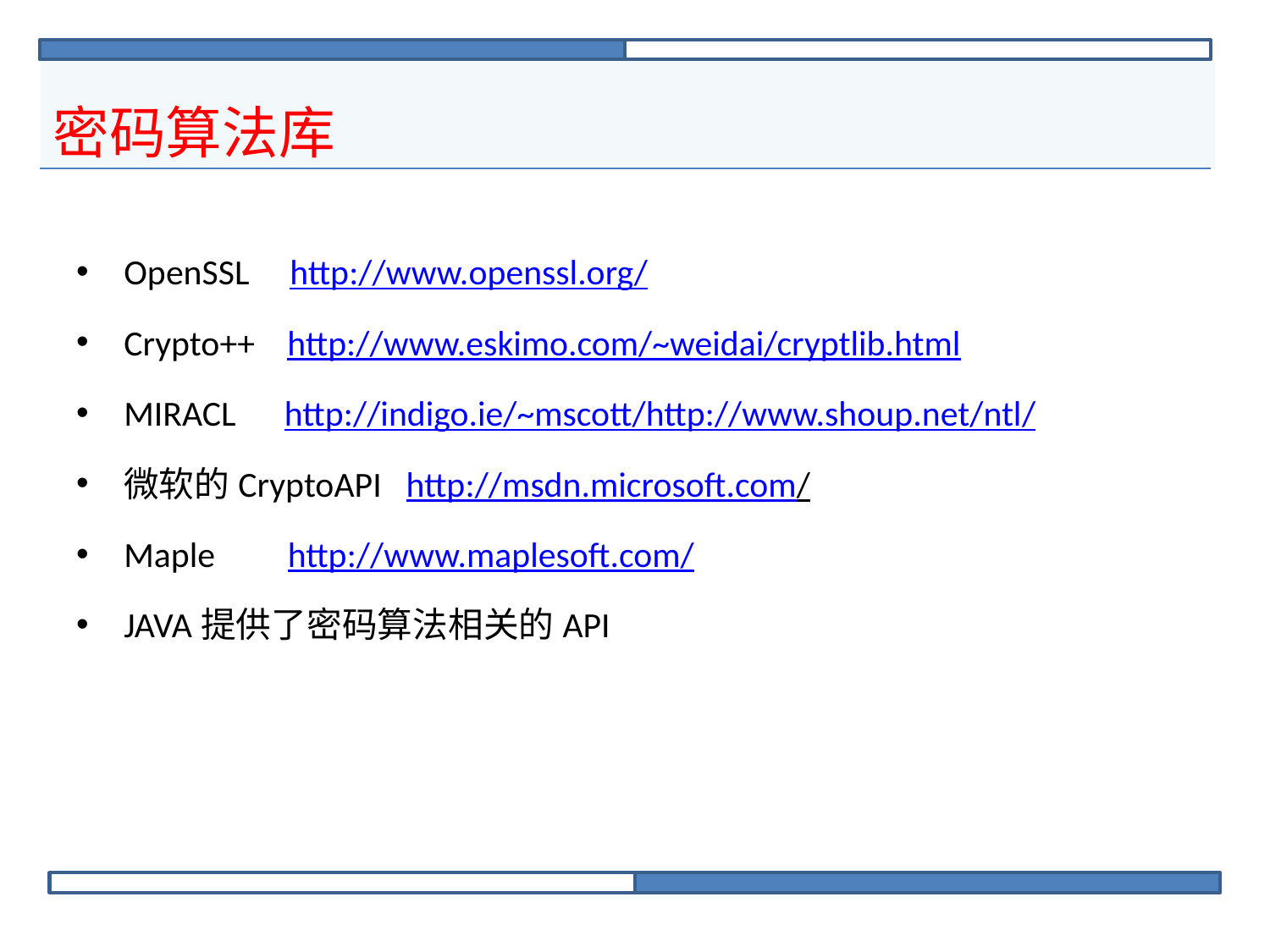

# 密码算法库
OpenSSL     http://www.openssl.org/
Crypto++    http://www.eskimo.com/~weidai/cryptlib.html
MIRACL      http://indigo.ie/~mscott/http://www.shoup.net/ntl/
微软的CryptoAPI   http://msdn.microsoft.com/
Maple         http://www.maplesoft.com/
JAVA提供了密码算法相关的API